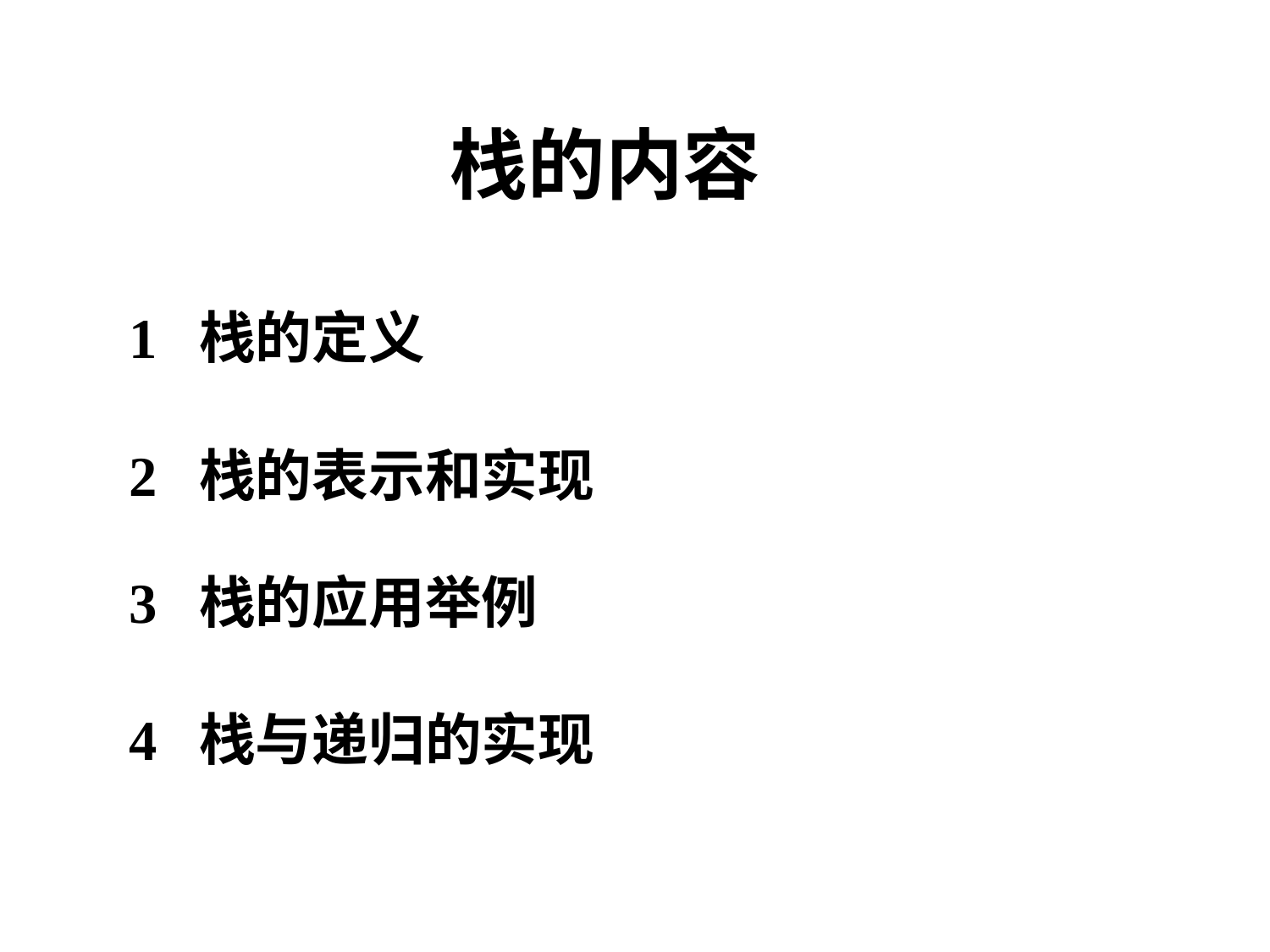

栈的内容
1  栈的定义
2  栈的表示和实现
3  栈的应用举例
4  栈与递归的实现